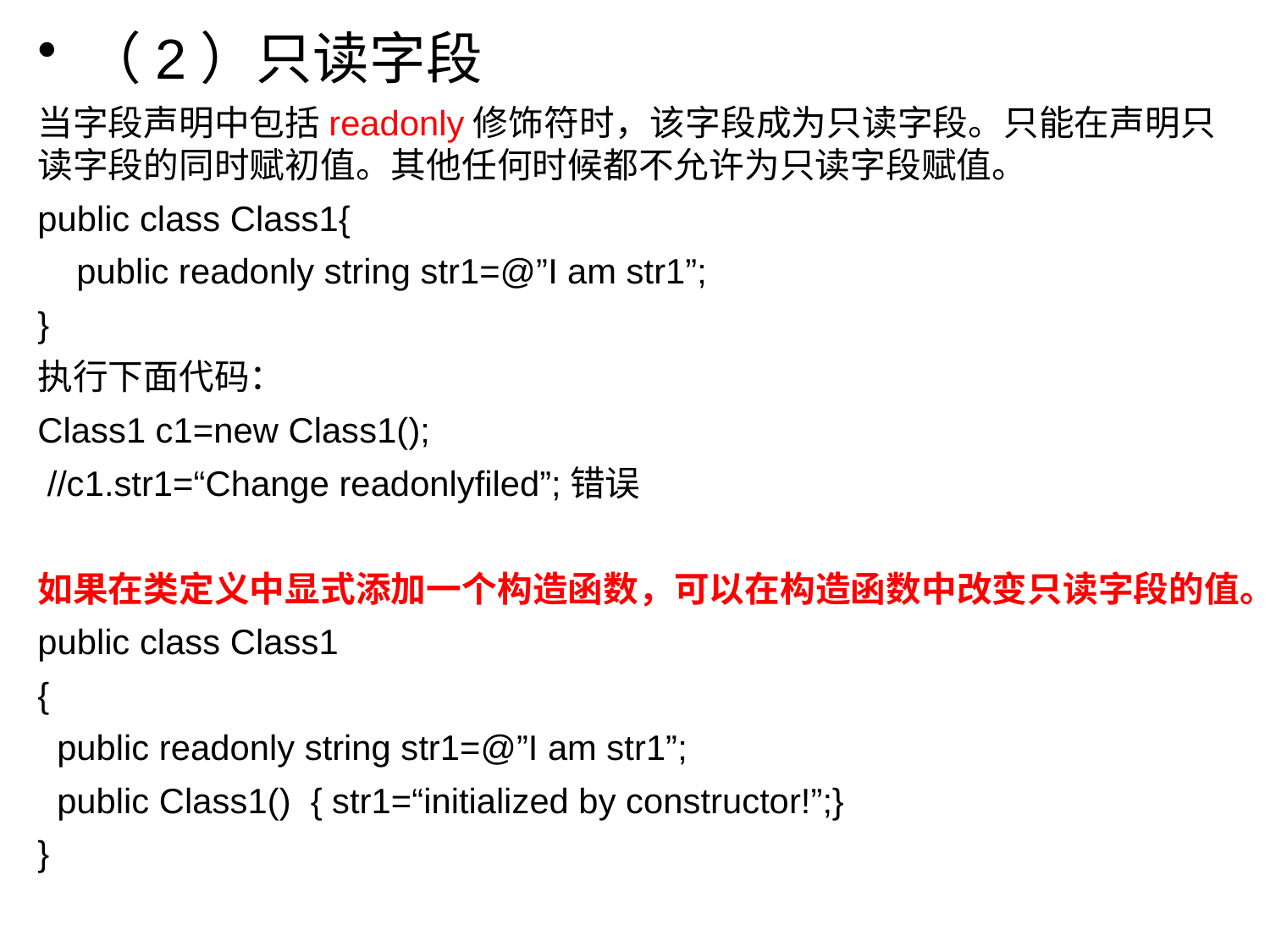

（2）只读字段
当字段声明中包括readonly修饰符时，该字段成为只读字段。只能在声明只读字段的同时赋初值。其他任何时候都不允许为只读字段赋值。
public class Class1{
    public readonly string str1=@”I am str1”;
}
执行下面代码：
Class1 c1=new Class1();
 //c1.str1=“Change readonlyfiled”;错误

如果在类定义中显式添加一个构造函数，可以在构造函数中改变只读字段的值。
public class Class1
{
  public readonly string str1=@”I am str1”;
  public Class1()  { str1=“initialized by constructor!”;}
}